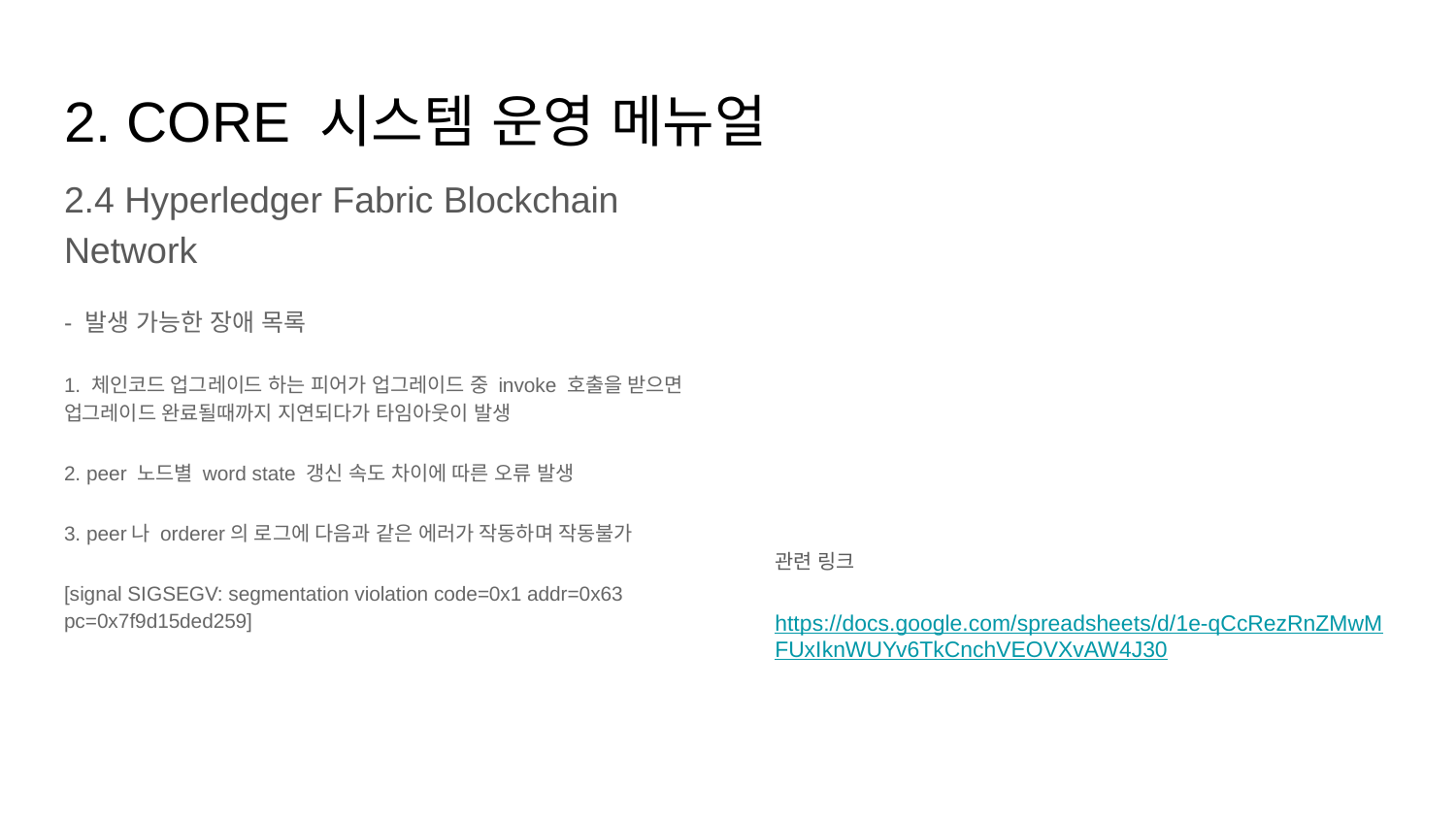

# 2. CORE 시스템 운영 메뉴얼
2.4 Hyperledger Fabric Blockchain Network
- 발생 가능한 장애 목록
1. 체인코드 업그레이드 하는 피어가 업그레이드 중 invoke 호출을 받으면 업그레이드 완료될때까지 지연되다가 타임아웃이 발생
2. peer 노드별 word state 갱신 속도 차이에 따른 오류 발생
3. peer나 orderer의 로그에 다음과 같은 에러가 작동하며 작동불가
[signal SIGSEGV: segmentation violation code=0x1 addr=0x63 pc=0x7f9d15ded259]

관련 링크
https://docs.google.com/spreadsheets/d/1e-qCcRezRnZMwMFUxIknWUYv6TkCnchVEOVXvAW4J30